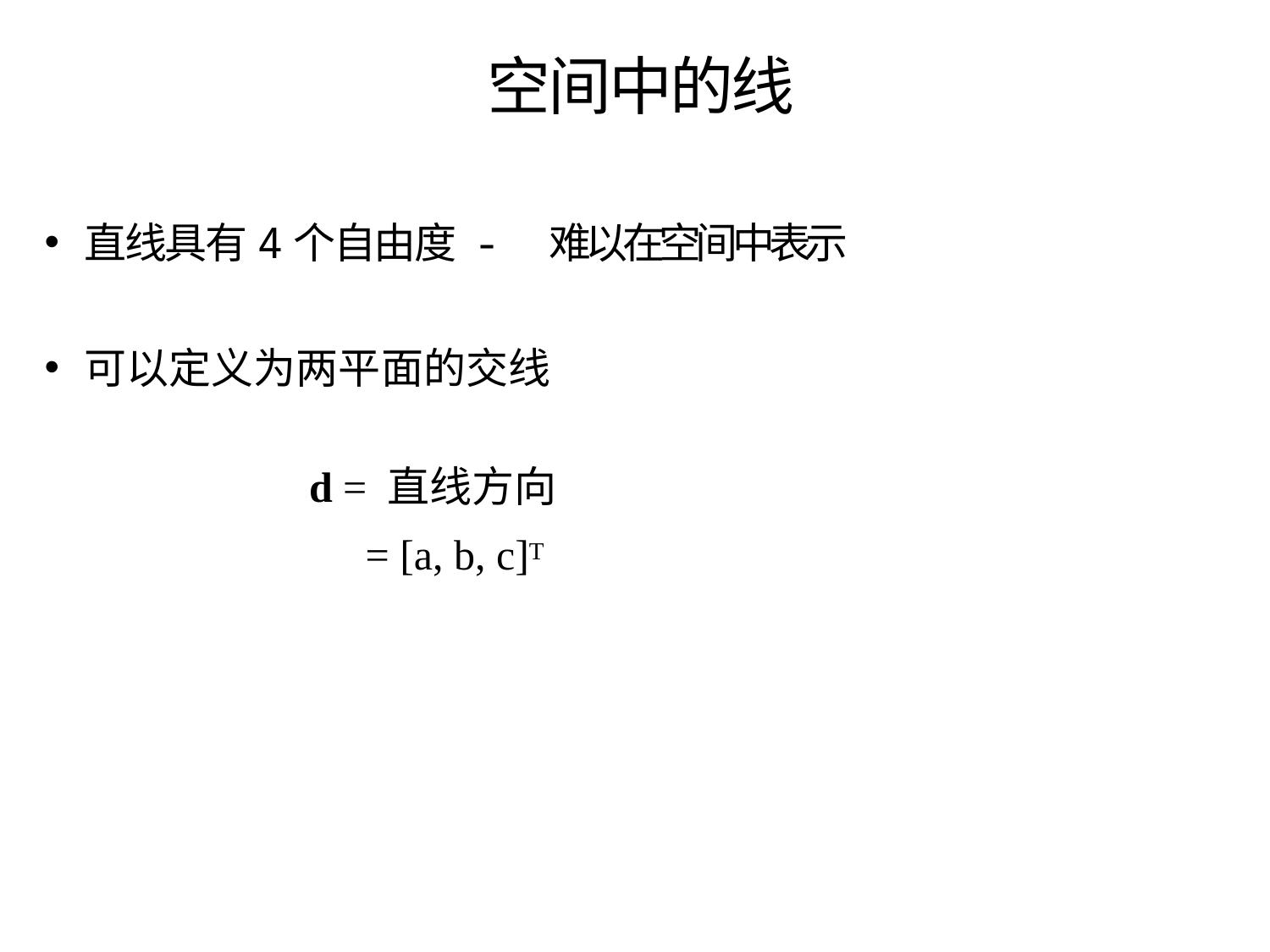

# 空间中的线
直线具有4个自由度 -  难以在空间中表示

可以定义为两平面的交线

d = 直线方向
= [a, b, c]T